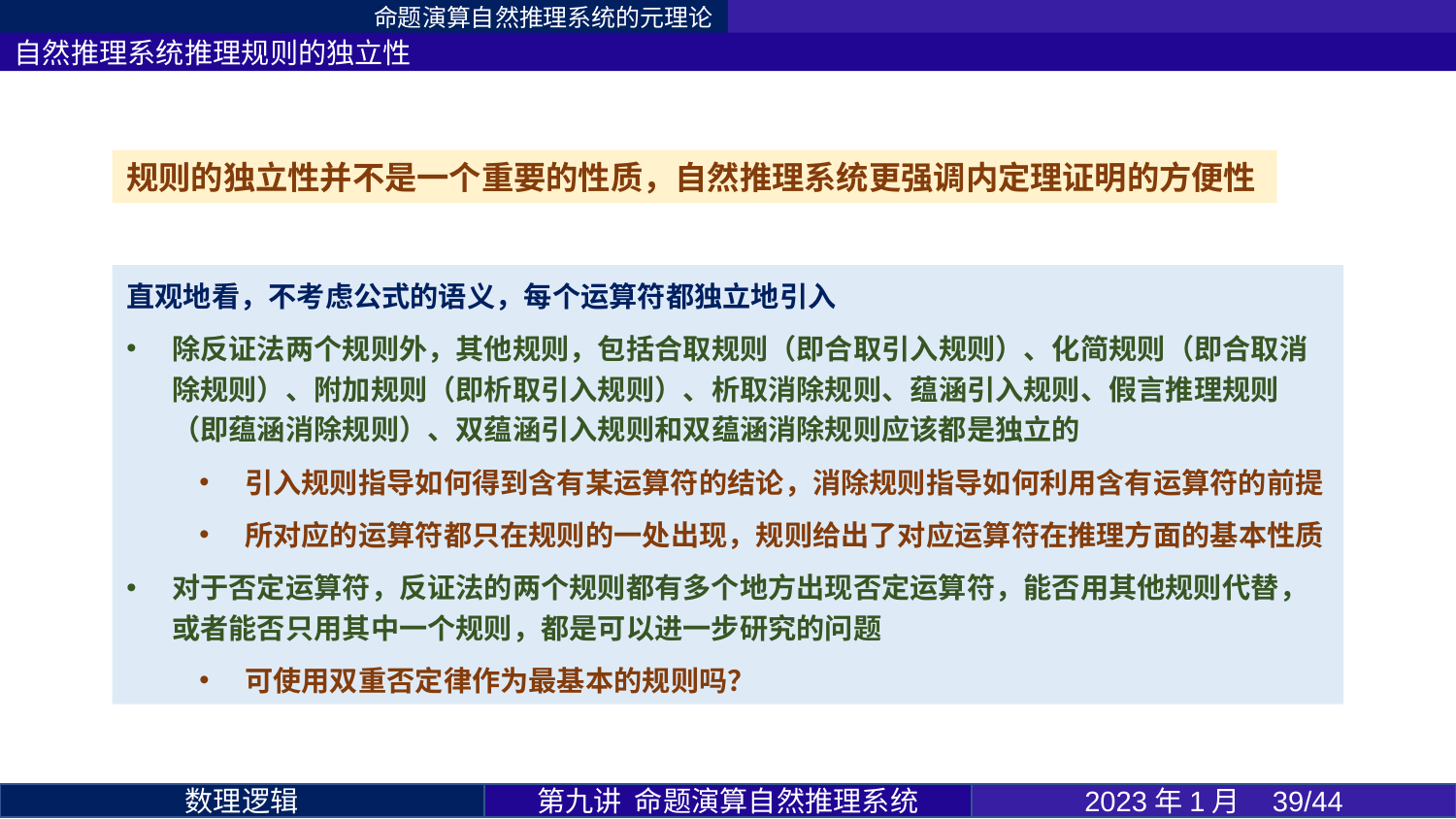

命题演算自然推理系统的元理论
自然推理系统推理规则的独立性
规则的独立性并不是一个重要的性质，自然推理系统更强调内定理证明的方便性
直观地看，不考虑公式的语义，每个运算符都独立地引入
除反证法两个规则外，其他规则，包括合取规则（即合取引入规则）、化简规则（即合取消除规则）、附加规则（即析取引入规则）、析取消除规则、蕴涵引入规则、假言推理规则（即蕴涵消除规则）、双蕴涵引入规则和双蕴涵消除规则应该都是独立的
引入规则指导如何得到含有某运算符的结论，消除规则指导如何利用含有运算符的前提
所对应的运算符都只在规则的一处出现，规则给出了对应运算符在推理方面的基本性质
对于否定运算符，反证法的两个规则都有多个地方出现否定运算符，能否用其他规则代替，或者能否只用其中一个规则，都是可以进一步研究的问题
可使用双重否定律作为最基本的规则吗？
第九讲  命题演算自然推理系统
2023年1月    39/44
数理逻辑